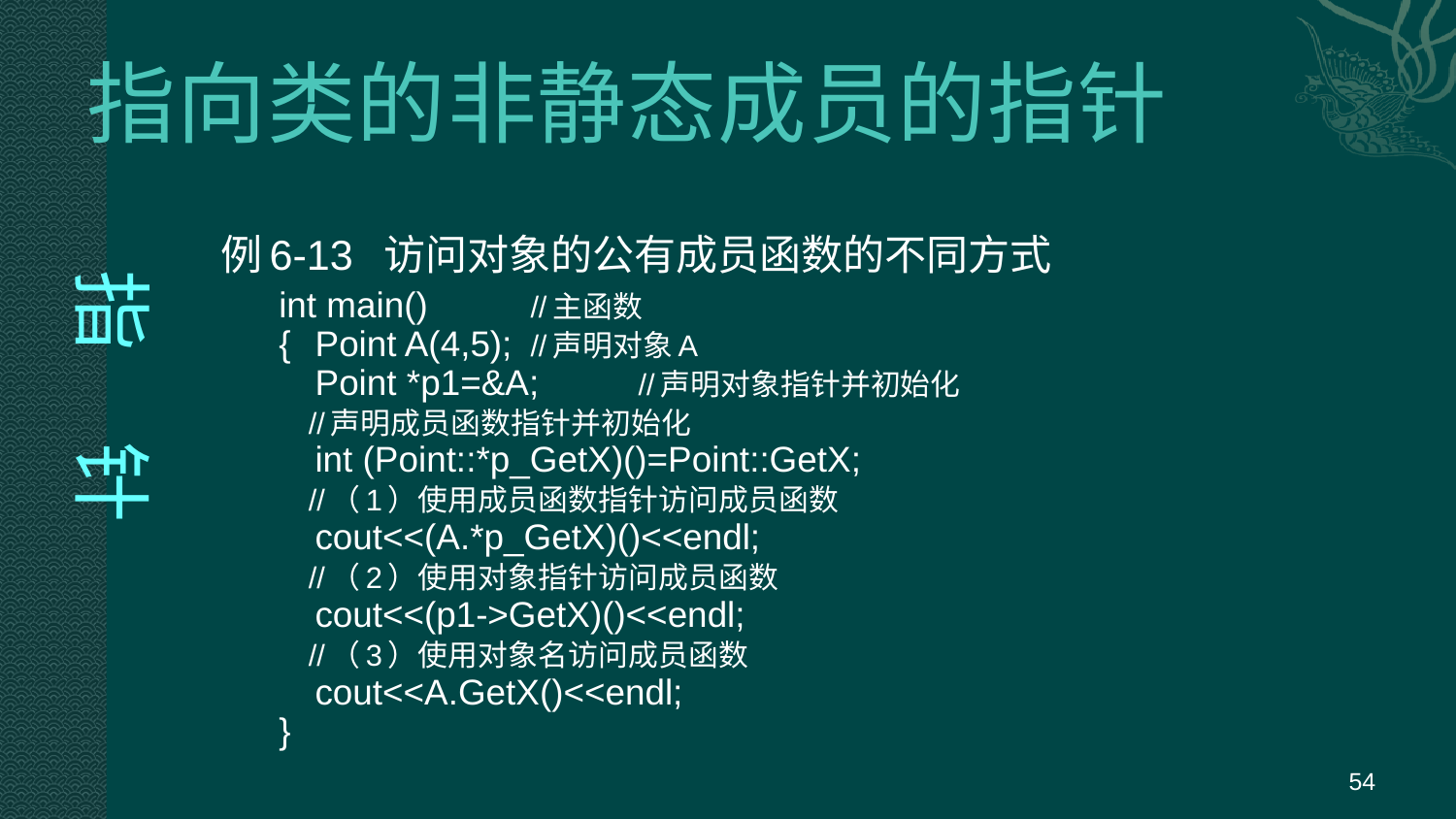

# 指向类的非静态成员的指针
    指     针
例6-13  访问对象的公有成员函数的不同方式
int main()	//主函数
{	Point A(4,5);	//声明对象A
	Point *p1=&A;	//声明对象指针并初始化
   //声明成员函数指针并初始化
	int (Point::*p_GetX)()=Point::GetX;
   //（1）使用成员函数指针访问成员函数
	cout<<(A.*p_GetX)()<<endl;
   //（2）使用对象指针访问成员函数
	cout<<(p1->GetX)()<<endl;
   //（3）使用对象名访问成员函数
	cout<<A.GetX()<<endl;
}
54